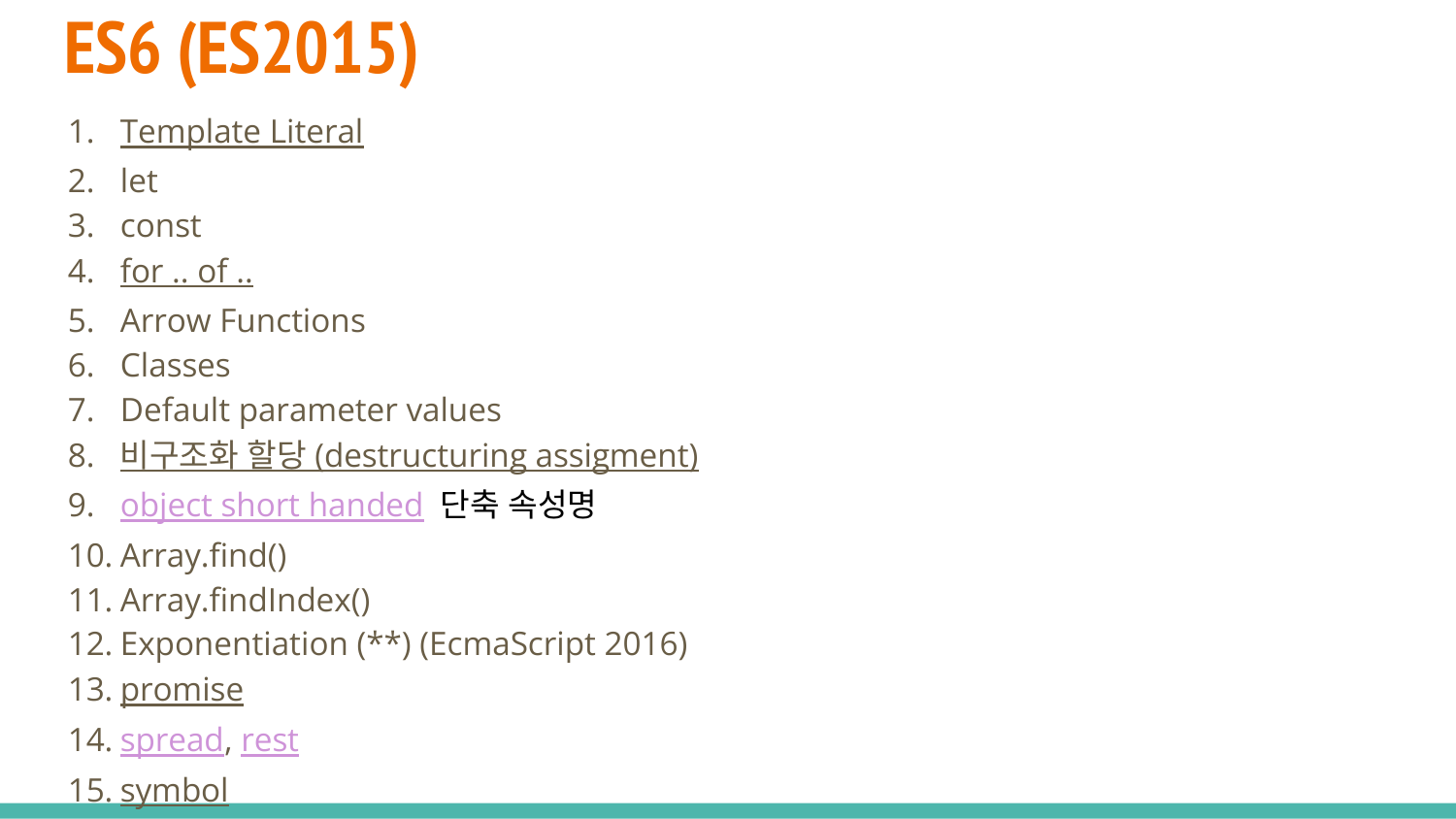

# ES6 (ES2015)
Template Literal
let
const
for .. of ..
Arrow Functions
Classes
Default parameter values
비구조화 할당 (destructuring assigment)
object short handed 단축 속성명
Array.find()
Array.findIndex()
Exponentiation (**) (EcmaScript 2016)
promise
spread, rest
symbol